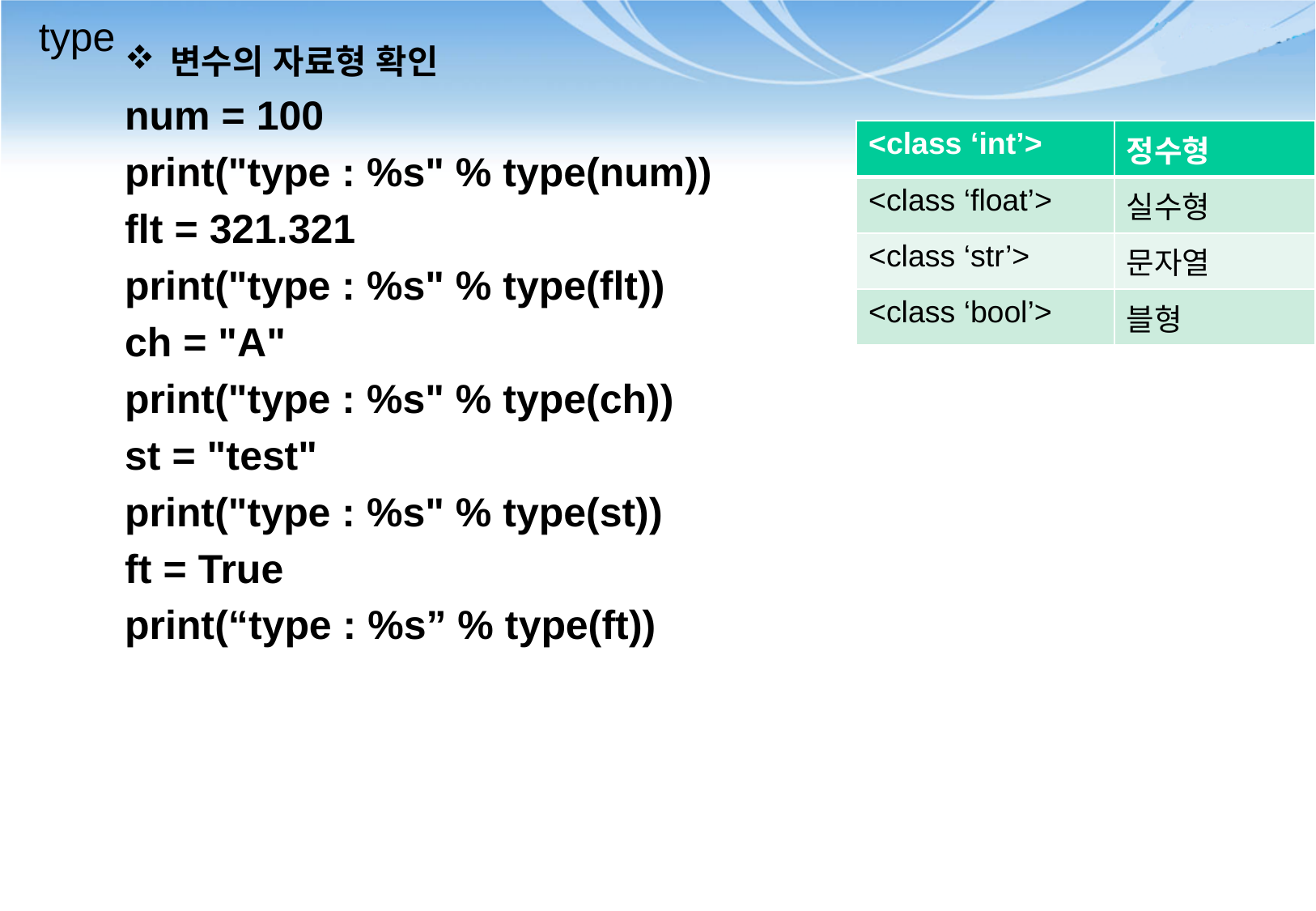

# type
변수의 자료형 확인
num = 100
print("type : %s" % type(num))
flt = 321.321
print("type : %s" % type(flt))
ch = "A"
print("type : %s" % type(ch))
st = "test"
print("type : %s" % type(st))
ft = True
print(“type : %s” % type(ft))
| <class ‘int’> | 정수형 |
| --- | --- |
| <class ‘float’> | 실수형 |
| <class ‘str’> | 문자열 |
| <class ‘bool’> | 블형 |